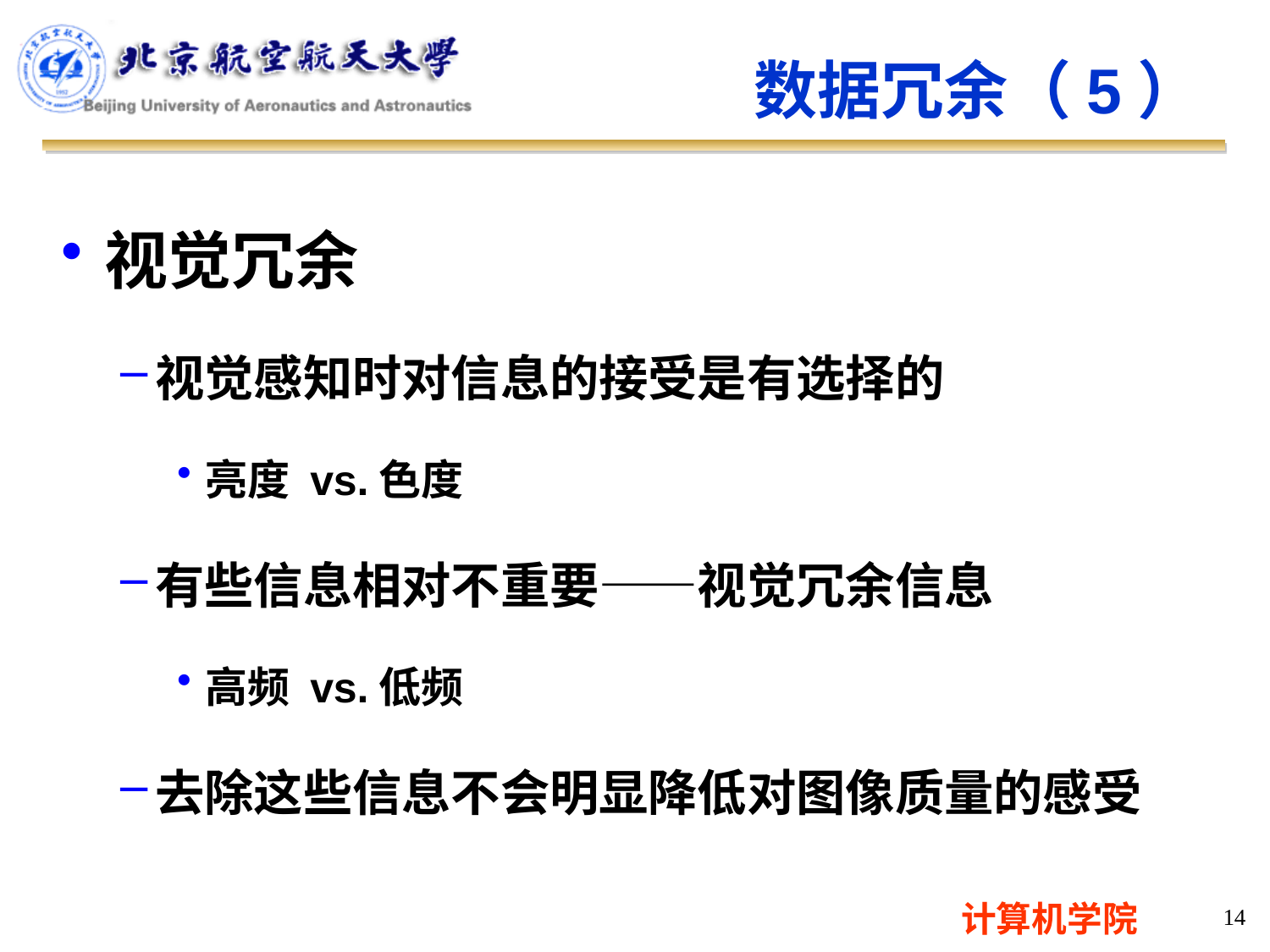

数据冗余（5）
视觉冗余
视觉感知时对信息的接受是有选择的
亮度 vs.色度
有些信息相对不重要——视觉冗余信息
高频 vs.低频
去除这些信息不会明显降低对图像质量的感受
14